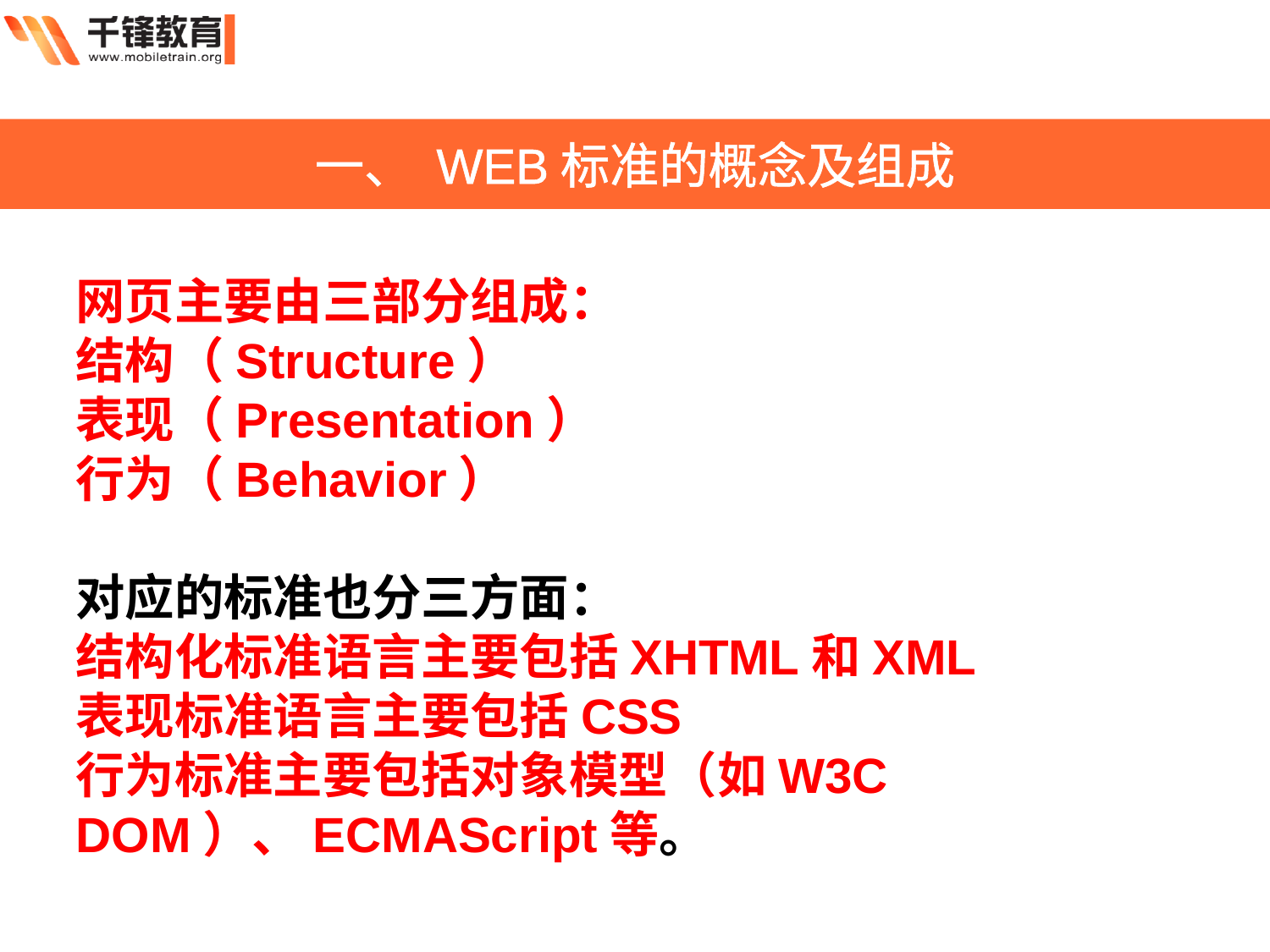

一、 WEB标准的概念及组成
网页主要由三部分组成：
结构（Structure）
表现（Presentation）
行为（Behavior）

对应的标准也分三方面：
结构化标准语言主要包括XHTML和XML
表现标准语言主要包括CSS
行为标准主要包括对象模型（如W3C DOM）、ECMAScript等。